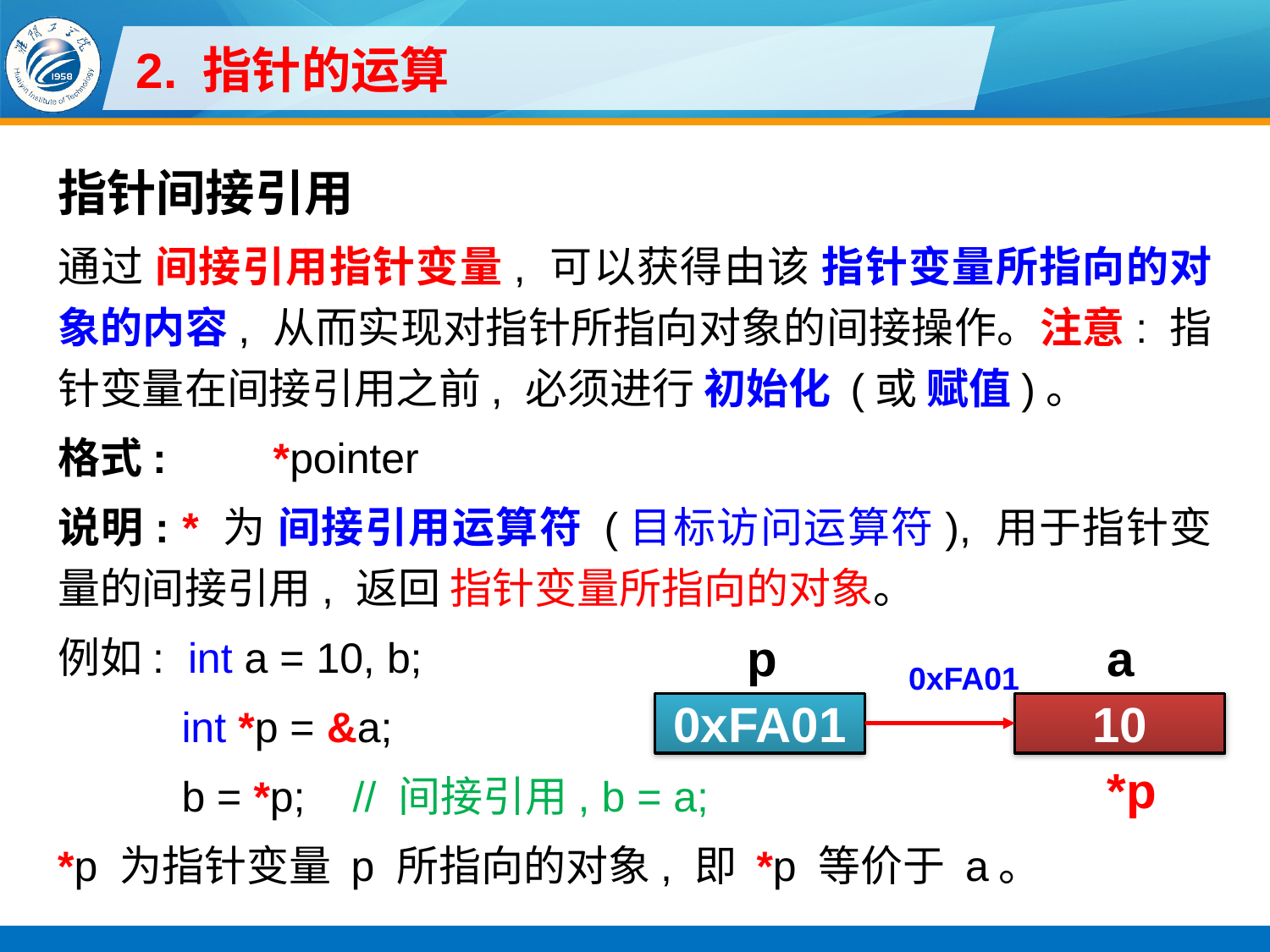

# 2. 指针的运算
指针间接引用
通过 间接引用指针变量, 可以获得由该 指针变量所指向的对象的内容, 从而实现对指针所指向对象的间接操作。注意: 指针变量在间接引用之前, 必须进行 初始化 (或 赋值)。
格式:         *pointer
说明: * 为 间接引用运算符 (目标访问运算符), 用于指针变量的间接引用, 返回 指针变量所指向的对象。
例如:  int a = 10, b;
int *p = &a;
b = *p;    // 间接引用, b = a;
*p 为指针变量 p 所指向的对象, 即 *p 等价于 a。
p
a
0xFA01
0xFA01
10
*p